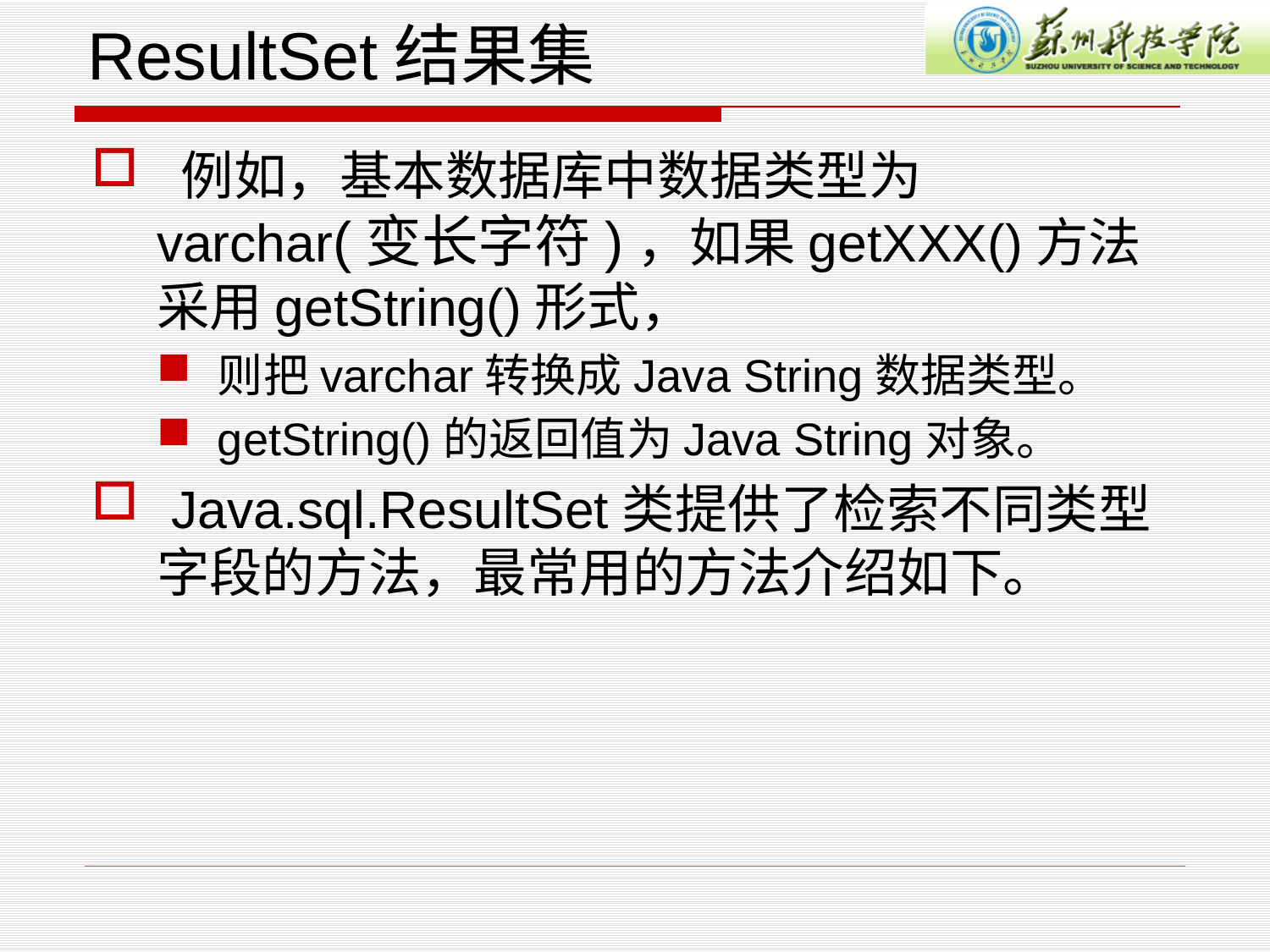

# ResultSet结果集
 例如，基本数据库中数据类型为varchar(变长字符)，如果getXXX()方法采用getString()形式，
则把varchar转换成Java String数据类型。
getString()的返回值为Java String对象。
 Java.sql.ResultSet类提供了检索不同类型字段的方法，最常用的方法介绍如下。